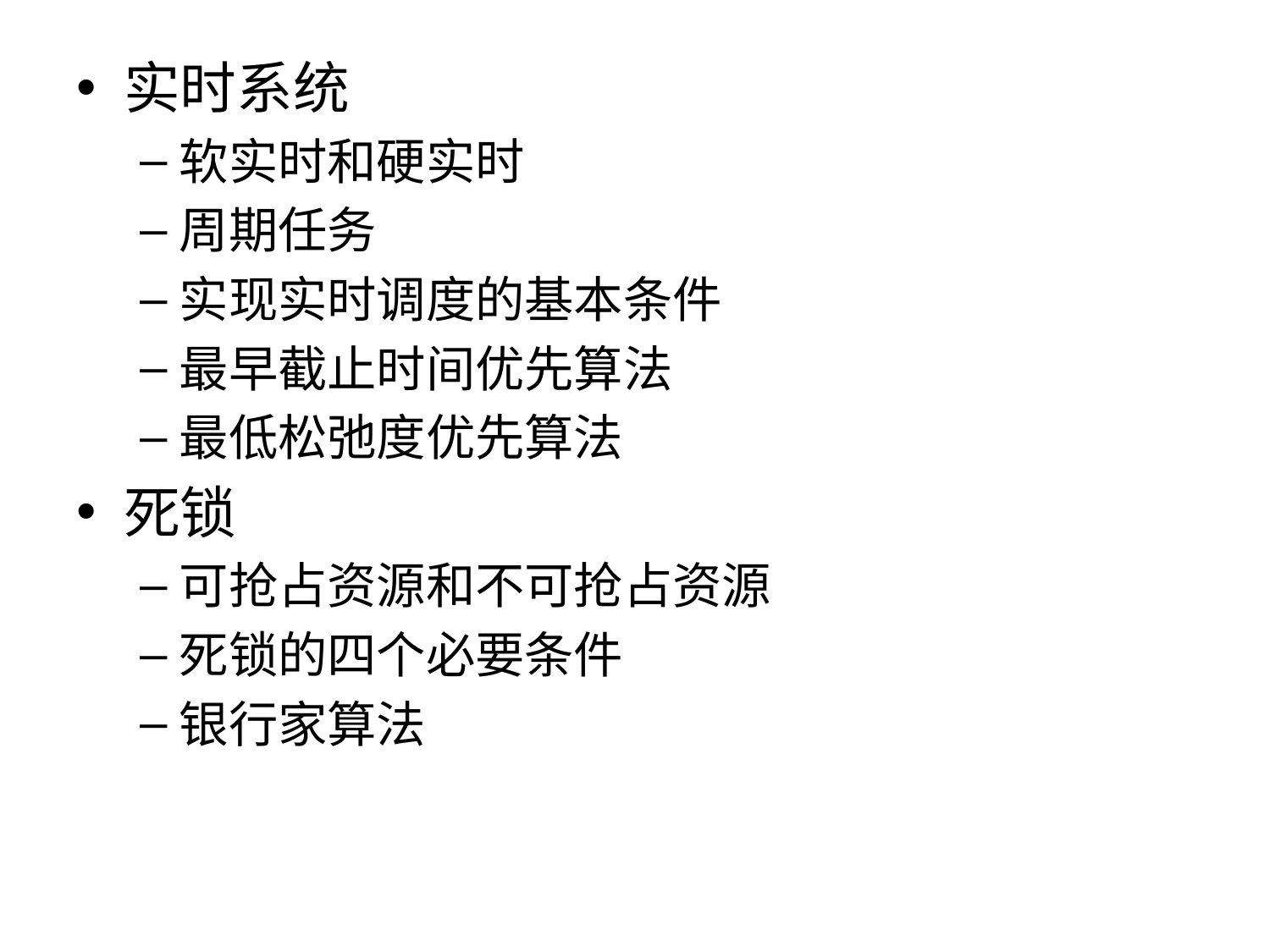

实时系统
软实时和硬实时
周期任务
实现实时调度的基本条件
最早截止时间优先算法
最低松弛度优先算法
死锁
可抢占资源和不可抢占资源
死锁的四个必要条件
银行家算法